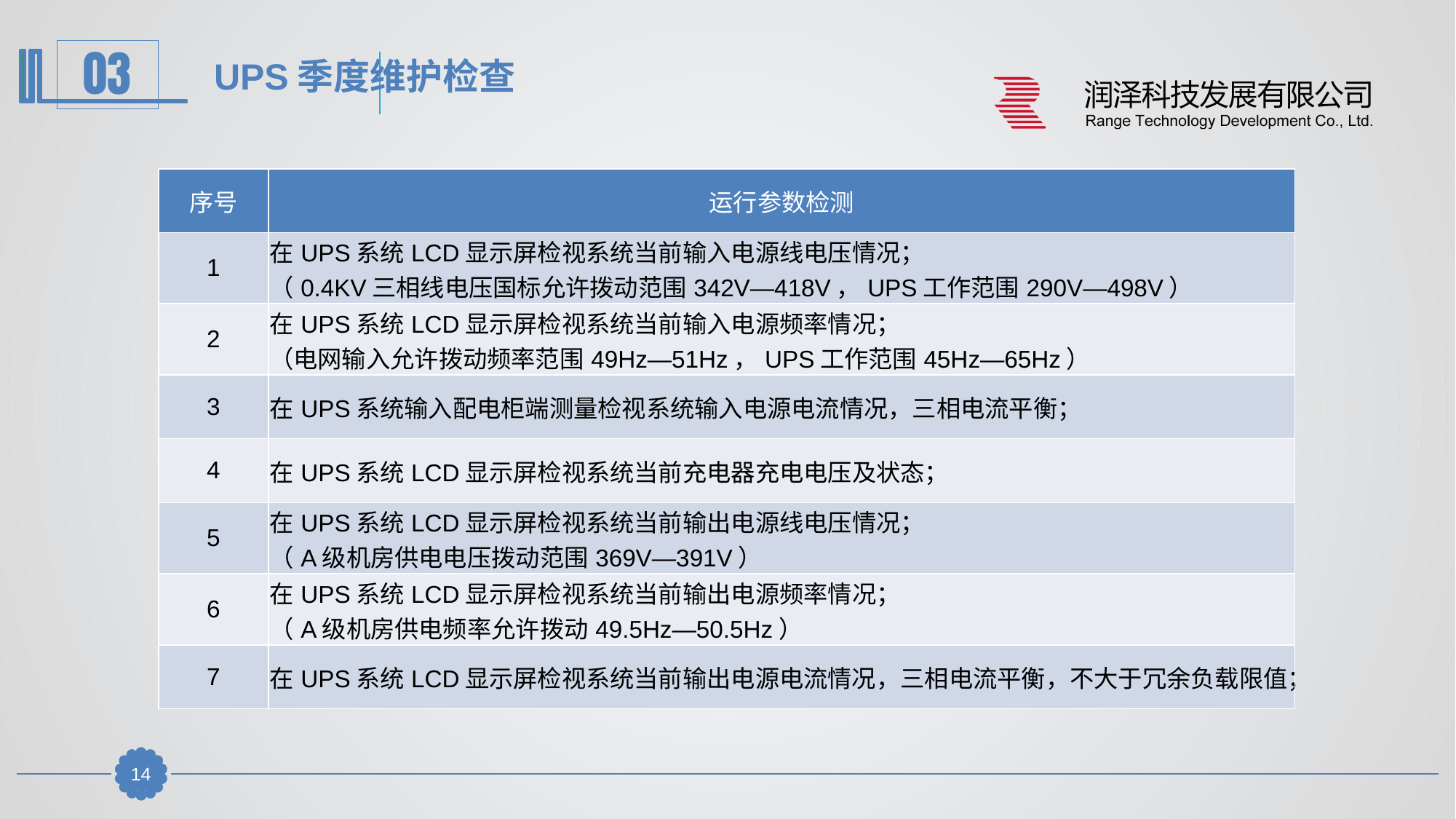

UPS季度维护检查
| 序号 | 运行参数检测 |
| --- | --- |
| 1 | 在UPS系统LCD显示屏检视系统当前输入电源线电压情况； （0.4KV三相线电压国标允许拨动范围342V—418V，UPS工作范围290V—498V） |
| 2 | 在UPS系统LCD显示屏检视系统当前输入电源频率情况； （电网输入允许拨动频率范围49Hz—51Hz，UPS工作范围45Hz—65Hz） |
| 3 | 在UPS系统输入配电柜端测量检视系统输入电源电流情况，三相电流平衡； |
| 4 | 在UPS系统LCD显示屏检视系统当前充电器充电电压及状态； |
| 5 | 在UPS系统LCD显示屏检视系统当前输出电源线电压情况； （A级机房供电电压拨动范围369V—391V） |
| 6 | 在UPS系统LCD显示屏检视系统当前输出电源频率情况； （A级机房供电频率允许拨动49.5Hz—50.5Hz） |
| 7 | 在UPS系统LCD显示屏检视系统当前输出电源电流情况，三相电流平衡，不大于冗余负载限值； |
14